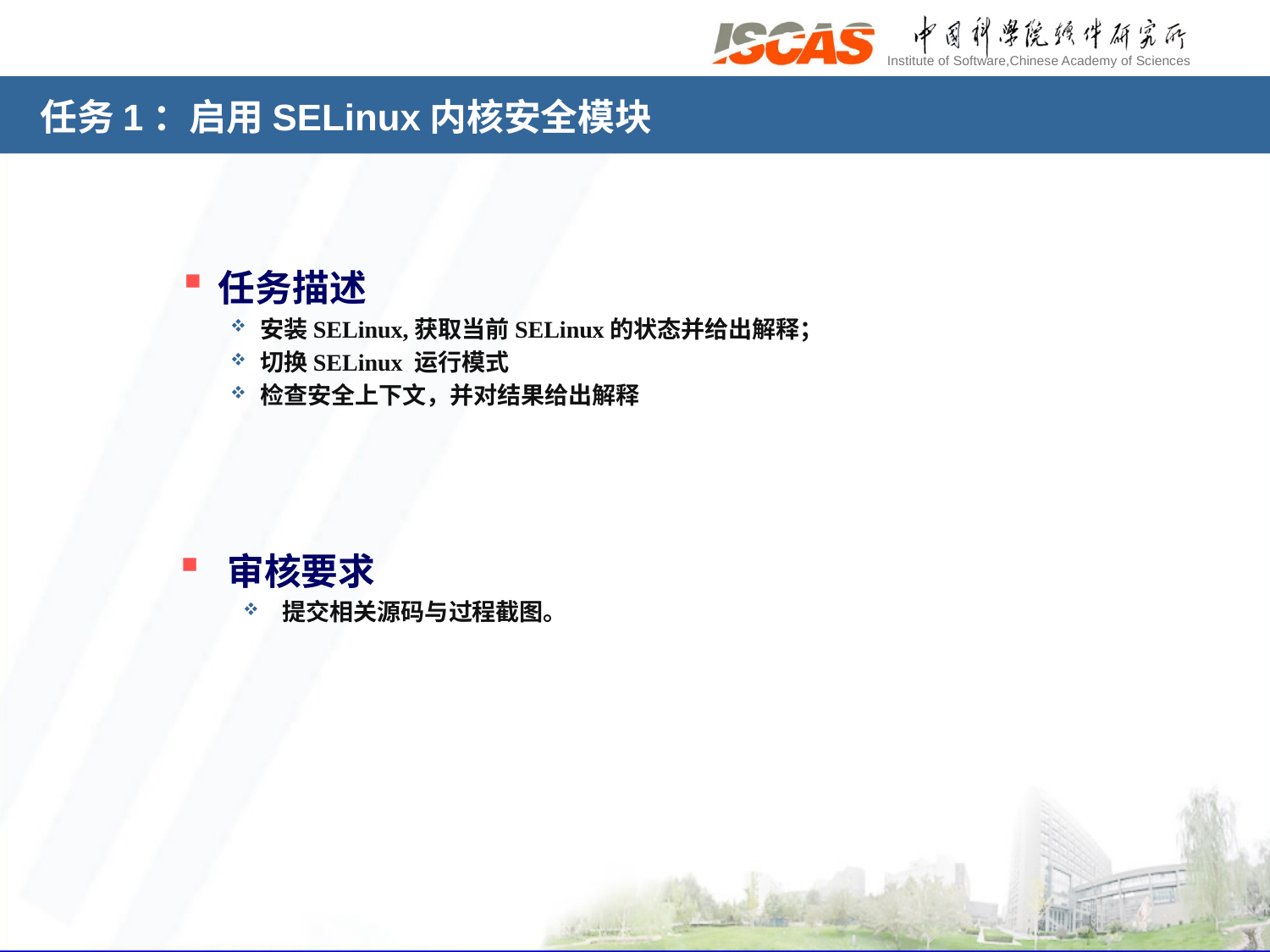

# 任务1：启用SELinux内核安全模块
任务描述
安装SELinux,获取当前SELinux的状态并给出解释；
切换SELinux 运行模式
检查安全上下文，并对结果给出解释
审核要求
提交相关源码与过程截图。